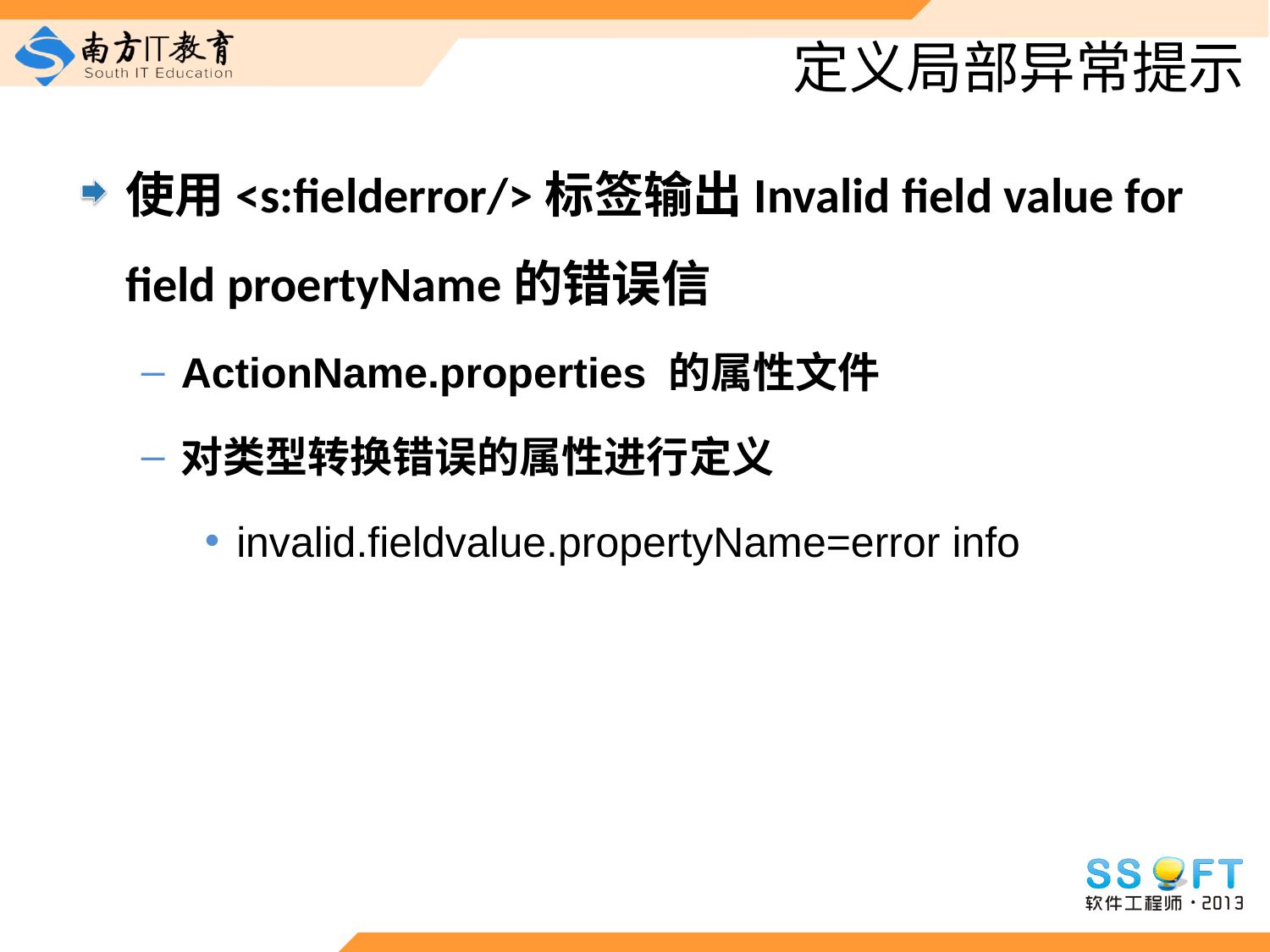

# 定义局部异常提示
使用<s:fielderror/>标签输出Invalid field value for field proertyName的错误信
ActionName.properties 的属性文件
对类型转换错误的属性进行定义
invalid.fieldvalue.propertyName=error info